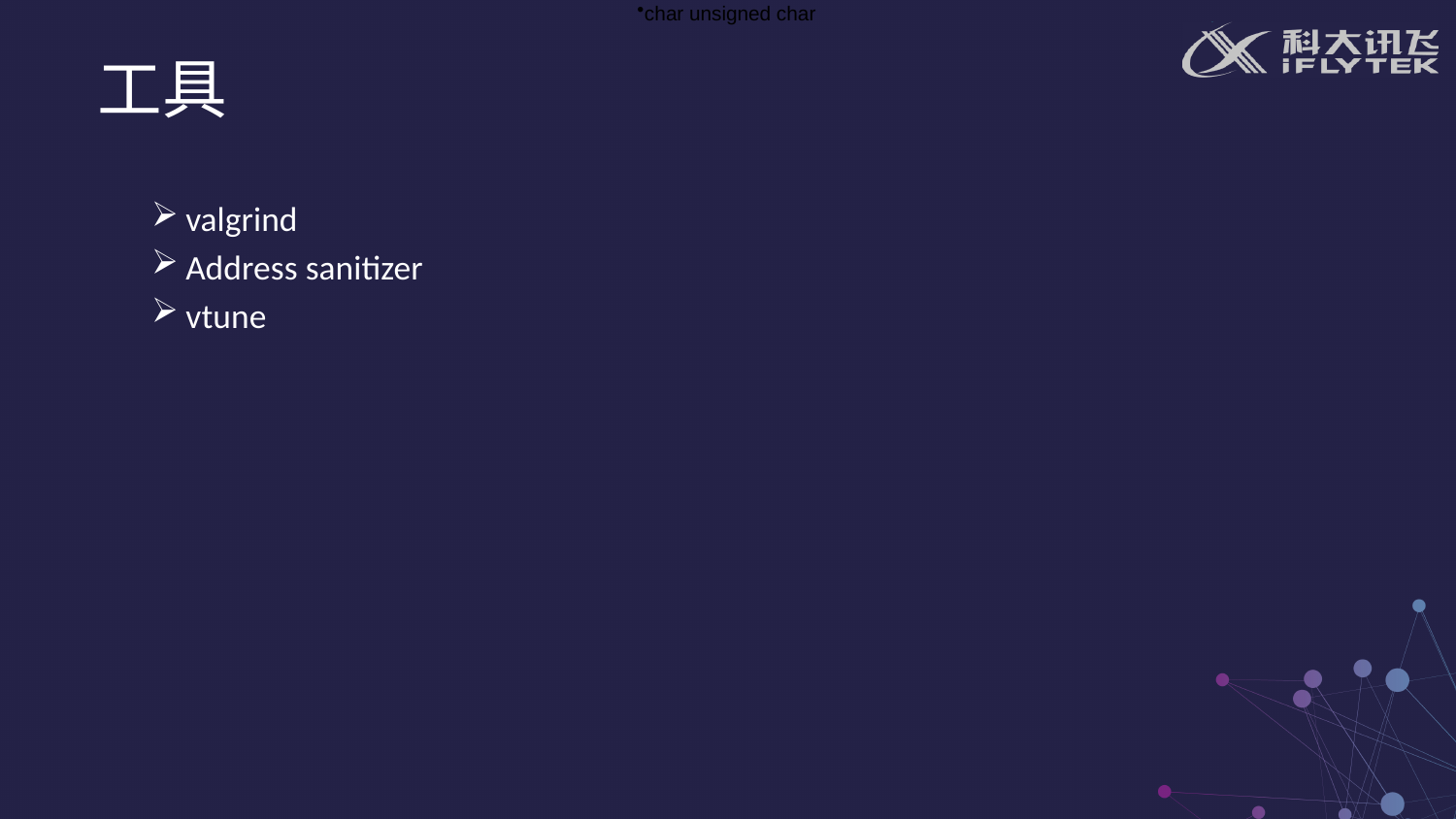

char unsigned char
工具
valgrind
Address sanitizer
vtune